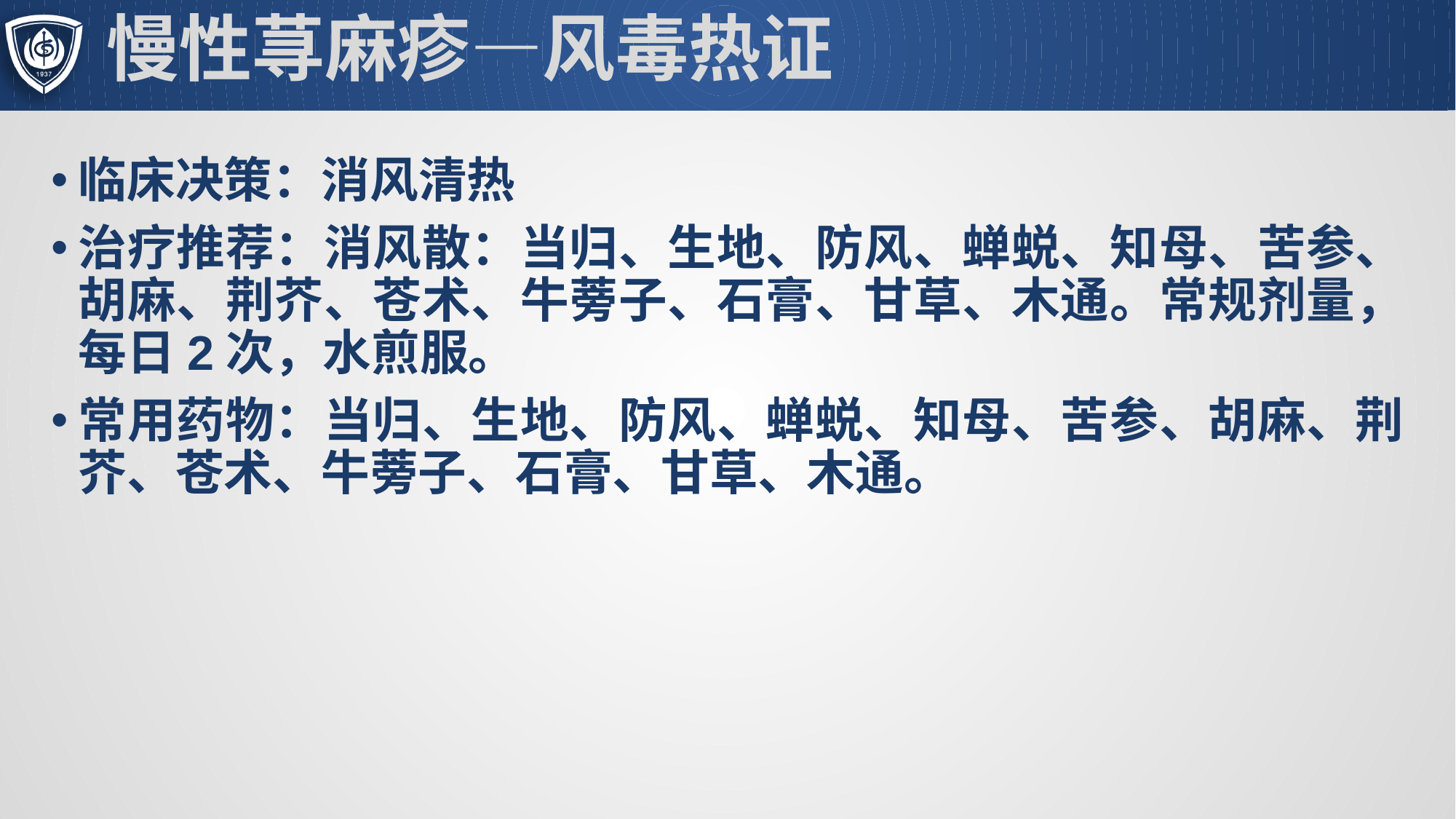

# 慢性荨麻疹—风毒热证
临床决策：消风清热
治疗推荐：消风散：当归、生地、防风、蝉蜕、知母、苦参、胡麻、荆芥、苍术、牛蒡子、石膏、甘草、木通。常规剂量，每日2次，水煎服。
常用药物：当归、生地、防风、蝉蜕、知母、苦参、胡麻、荆芥、苍术、牛蒡子、石膏、甘草、木通。